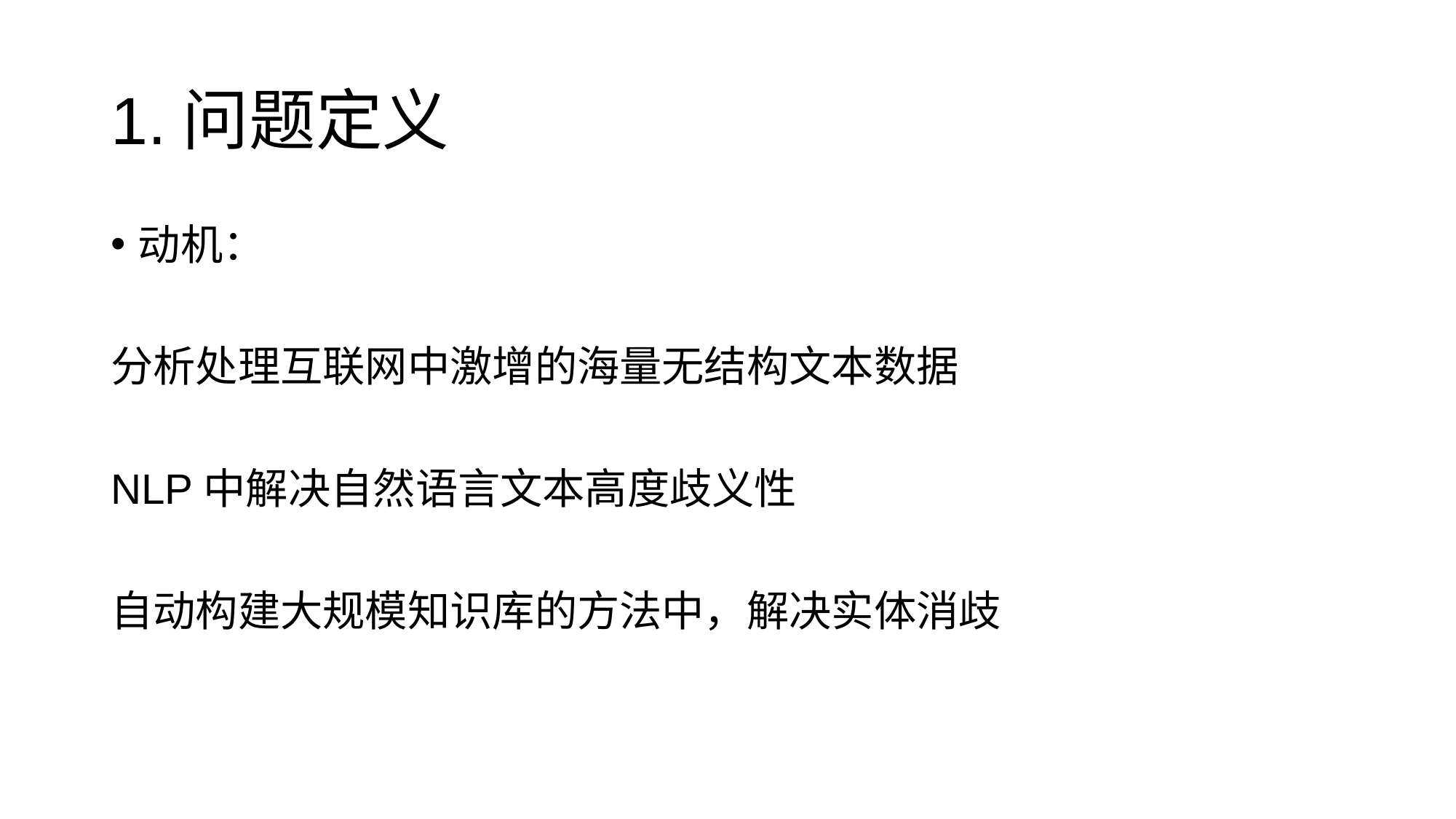

# 1.问题定义
动机：

分析处理互联网中激增的海量无结构文本数据

NLP中解决自然语言文本高度歧义性

自动构建大规模知识库的方法中，解决实体消歧